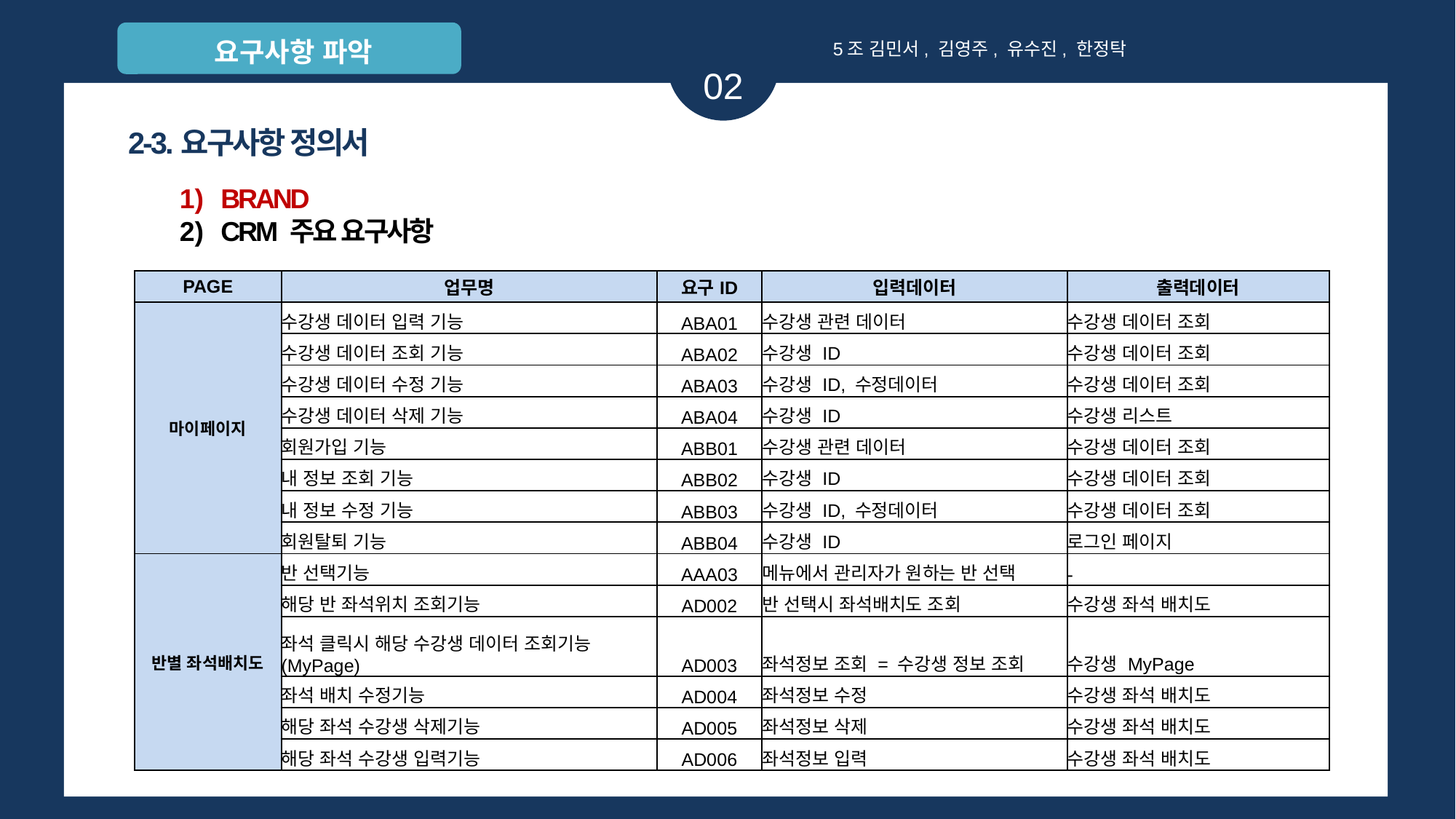

요구사항 파악
분석
5조 김민서, 김영주, 유수진, 한정탁
02

2-3.요구사항 정의서
BRAND
CRM 주요 요구사항
| PAGE | 업무명 | 요구ID | 입력데이터 | 출력데이터 |
| --- | --- | --- | --- | --- |
| 마이페이지 | 수강생 데이터 입력 기능 | ABA01 | 수강생 관련 데이터 | 수강생 데이터 조회 |
|  | 수강생 데이터 조회 기능 | ABA02 | 수강생 ID | 수강생 데이터 조회 |
|  | 수강생 데이터 수정 기능 | ABA03 | 수강생 ID, 수정데이터 | 수강생 데이터 조회 |
|  | 수강생 데이터 삭제 기능 | ABA04 | 수강생 ID | 수강생 리스트 |
|  | 회원가입 기능 | ABB01 | 수강생 관련 데이터 | 수강생 데이터 조회 |
|  | 내 정보 조회 기능 | ABB02 | 수강생 ID | 수강생 데이터 조회 |
|  | 내 정보 수정 기능 | ABB03 | 수강생 ID, 수정데이터 | 수강생 데이터 조회 |
|  | 회원탈퇴 기능 | ABB04 | 수강생 ID | 로그인 페이지 |
| 반별 좌석배치도 | 반 선택기능 | AAA03 | 메뉴에서 관리자가 원하는 반 선택 | - |
|  | 해당 반 좌석위치 조회기능 | AD002 | 반 선택시 좌석배치도 조회 | 수강생 좌석 배치도 |
|  | 좌석 클릭시 해당 수강생 데이터 조회기능(MyPage) | AD003 | 좌석정보 조회 = 수강생 정보 조회 | 수강생 MyPage |
|  | 좌석 배치 수정기능 | AD004 | 좌석정보 수정 | 수강생 좌석 배치도 |
|  | 해당 좌석 수강생 삭제기능 | AD005 | 좌석정보 삭제 | 수강생 좌석 배치도 |
|  | 해당 좌석 수강생 입력기능 | AD006 | 좌석정보 입력 | 수강생 좌석 배치도 |